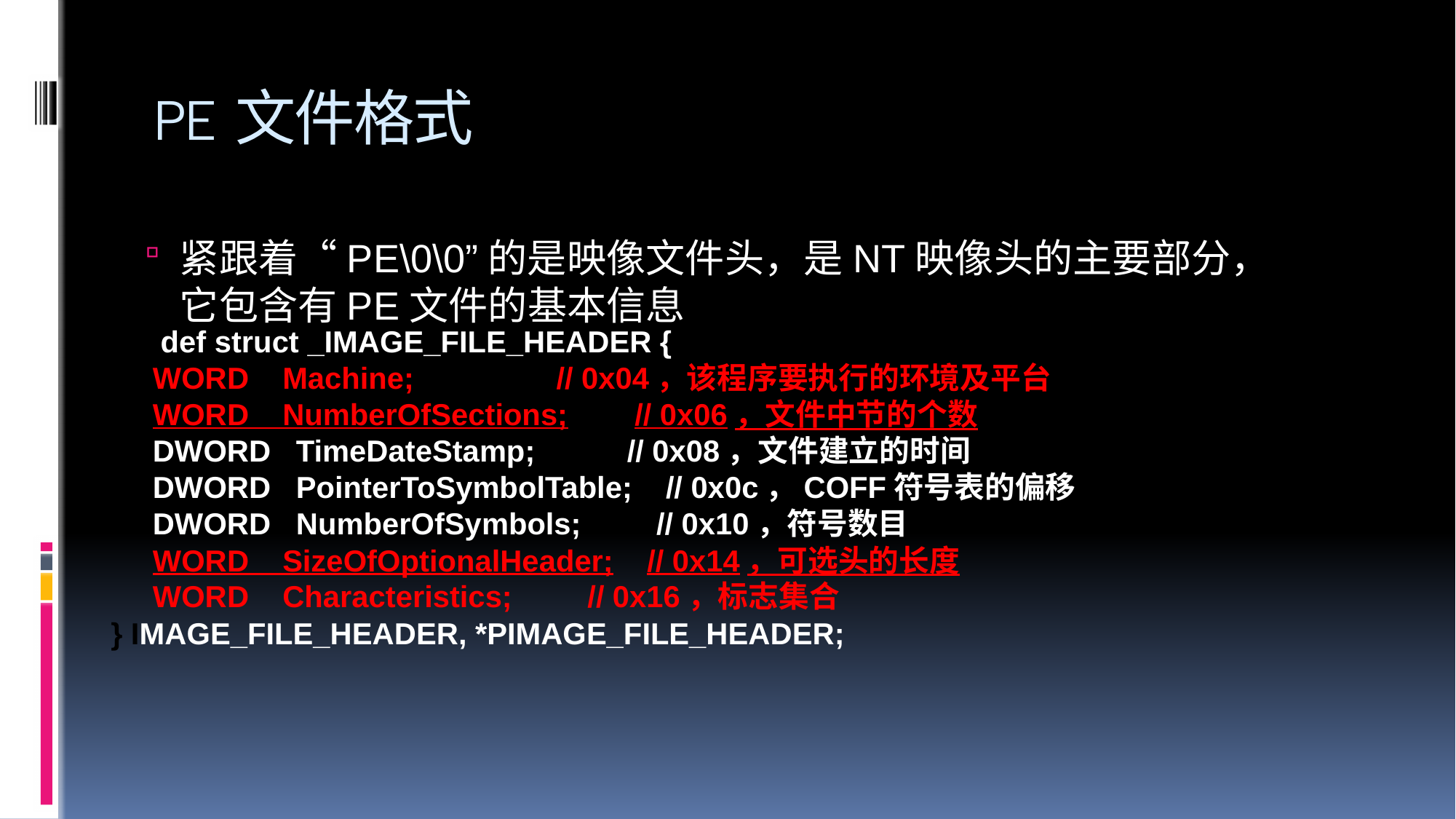

# PE文件格式
紧跟着“PE\0\0”的是映像文件头，是NT映像头的主要部分，它包含有PE文件的基本信息

typedef struct _IMAGE_FILE_HEADER {
     WORD    Machine;                 // 0x04，该程序要执行的环境及平台
     WORD    NumberOfSections;        // 0x06，文件中节的个数
     DWORD   TimeDateStamp;           // 0x08，文件建立的时间
     DWORD   PointerToSymbolTable;    // 0x0c，COFF符号表的偏移
     DWORD   NumberOfSymbols;         // 0x10，符号数目
     WORD    SizeOfOptionalHeader;    // 0x14，可选头的长度
     WORD    Characteristics;         // 0x16，标志集合
} IMAGE_FILE_HEADER, *PIMAGE_FILE_HEADER;